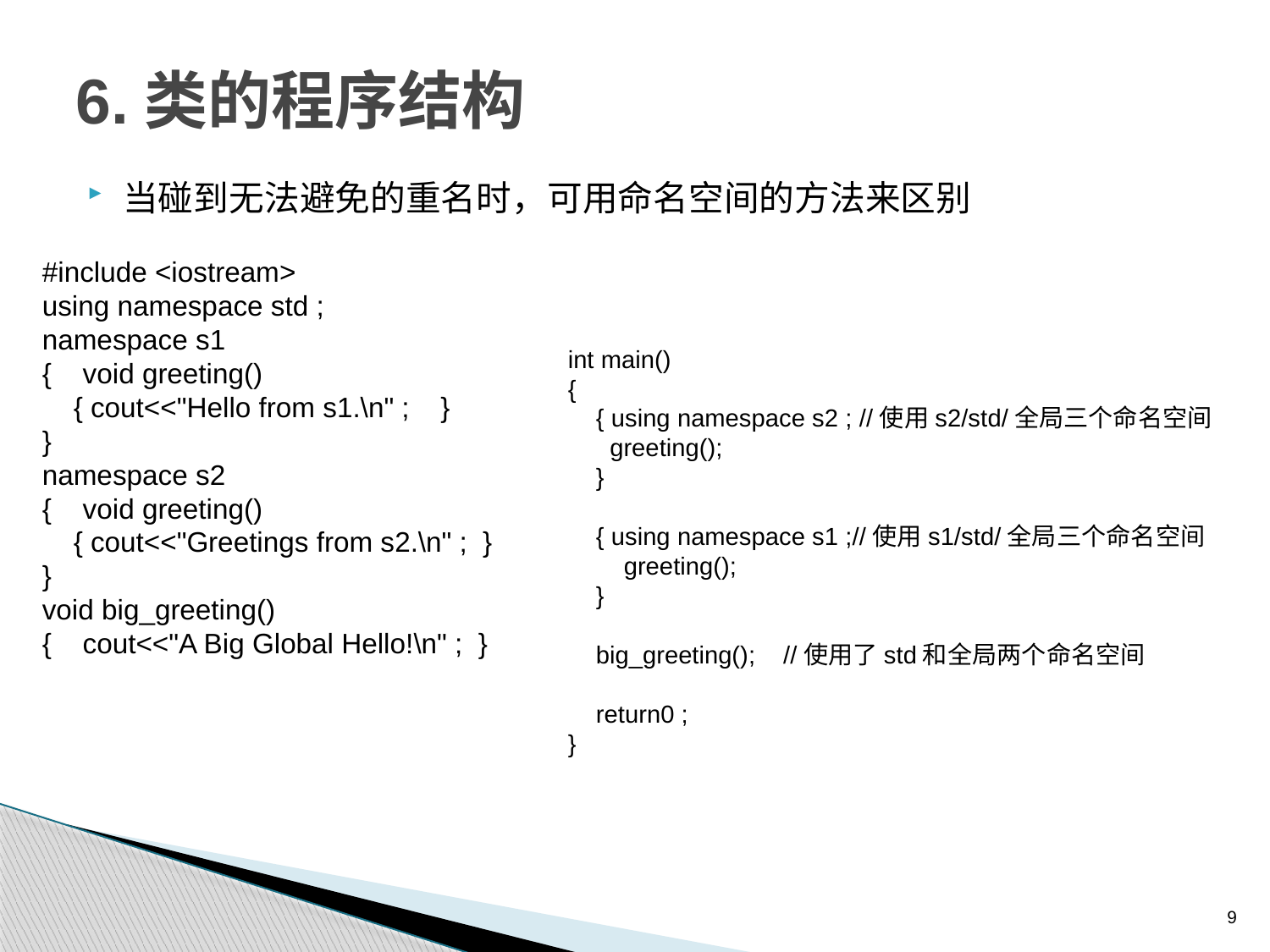

# 6.类的程序结构
当碰到无法避免的重名时，可用命名空间的方法来区别

#include <iostream>
using namespace std ;
namespace s1
{    void greeting()
    { cout<<"Hello from s1.\n" ;    }
}
namespace s2
{    void greeting()
    { cout<<"Greetings from s2.\n" ;  }
}
void big_greeting()
{    cout<<"A Big Global Hello!\n" ;  }

int main()
{
    { using namespace s2 ; //使用s2/std/全局三个命名空间
      greeting();
    }

    { using namespace s1 ;//使用s1/std/全局三个命名空间
        greeting();
    }

    big_greeting();    //使用了std和全局两个命名空间

    return0 ;
}
9